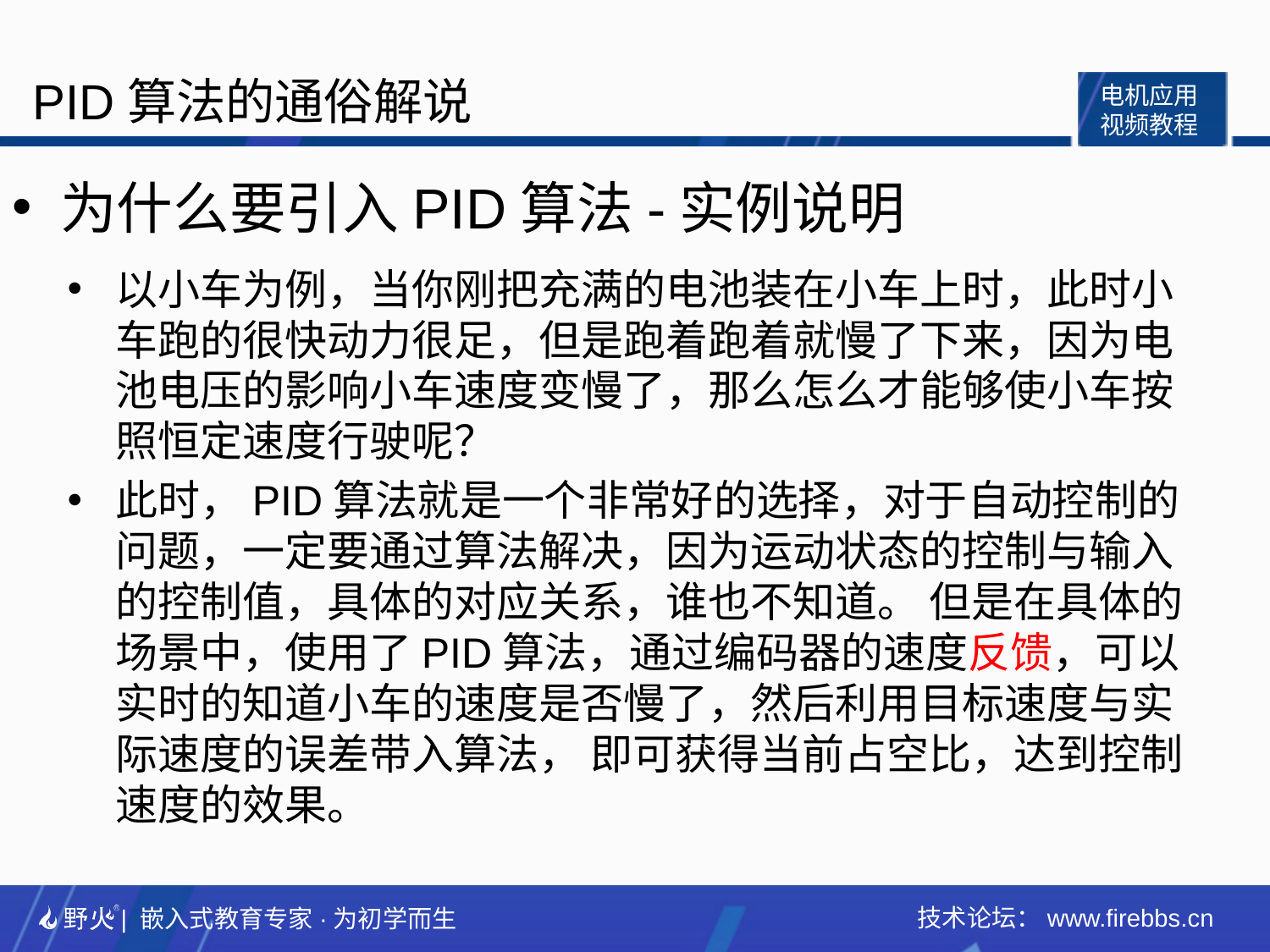

为什么要引入PID算法-实例说明

以小车为例，当你刚把充满的电池装在小车上时，此时小车跑的很快动力很足，但是跑着跑着就慢了下来，因为电池电压的影响小车速度变慢了，那么怎么才能够使小车按照恒定速度行驶呢？
此时，PID算法就是一个非常好的选择，对于自动控制的问题，一定要通过算法解决，因为运动状态的控制与输入的控制值，具体的对应关系，谁也不知道。 但是在具体的场景中，使用了PID算法，通过编码器的速度反馈，可以实时的知道小车的速度是否慢了，然后利用目标速度与实际速度的误差带入算法， 即可获得当前占空比，达到控制速度的效果。